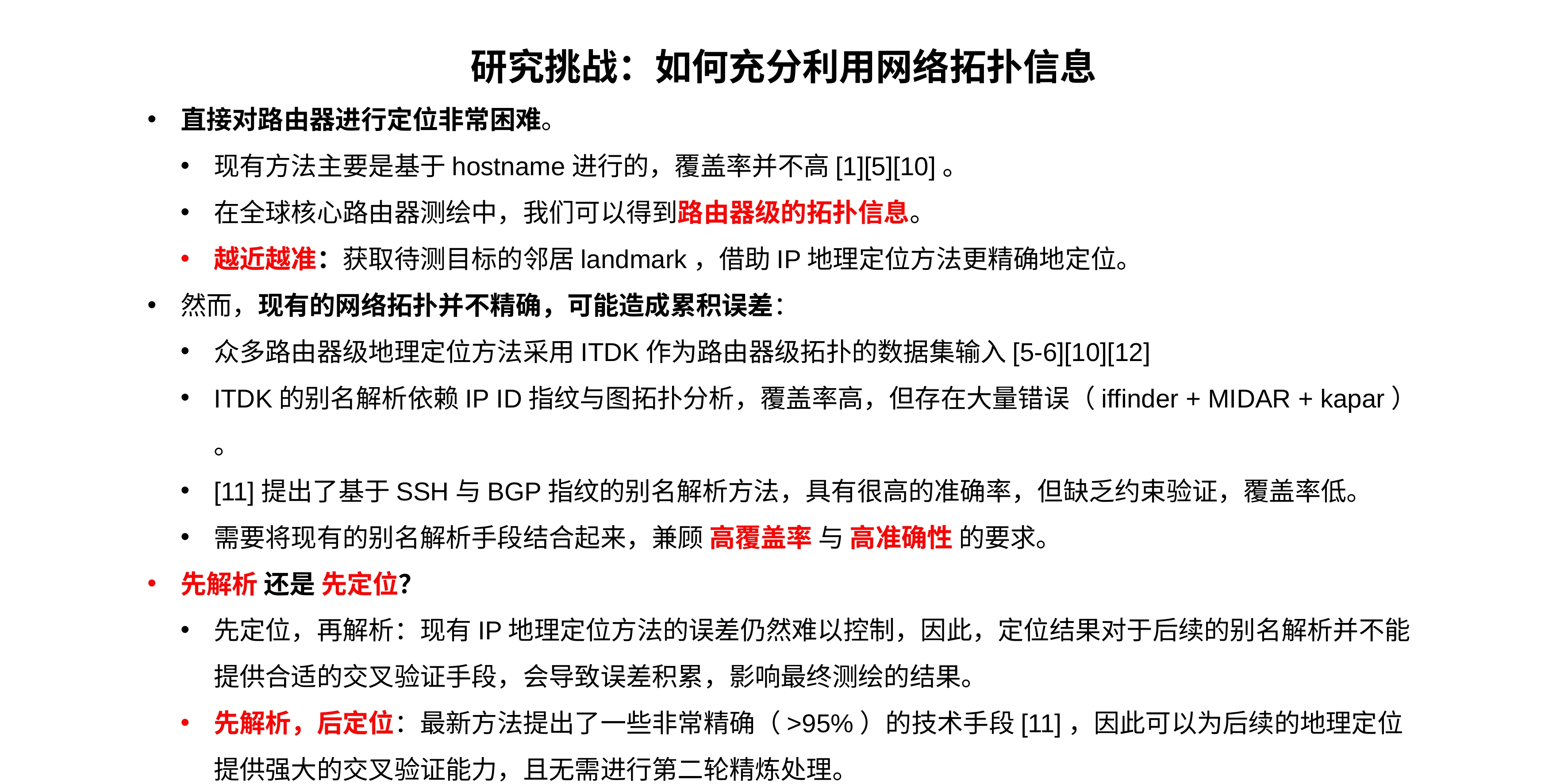

研究挑战：如何充分利用网络拓扑信息
直接对路由器进行定位非常困难。
现有方法主要是基于hostname进行的，覆盖率并不高[1][5][10]。
在全球核心路由器测绘中，我们可以得到路由器级的拓扑信息。
越近越准：获取待测目标的邻居landmark，借助IP地理定位方法更精确地定位。
然而，现有的网络拓扑并不精确，可能造成累积误差：
众多路由器级地理定位方法采用ITDK作为路由器级拓扑的数据集输入[5-6][10][12]
ITDK的别名解析依赖IP ID指纹与图拓扑分析，覆盖率高，但存在大量错误（iffinder + MIDAR + kapar） 。
[11]提出了基于SSH与BGP指纹的别名解析方法，具有很高的准确率，但缺乏约束验证，覆盖率低。
需要将现有的别名解析手段结合起来，兼顾 高覆盖率 与 高准确性 的要求。
先解析 还是 先定位？
先定位，再解析：现有IP地理定位方法的误差仍然难以控制，因此，定位结果对于后续的别名解析并不能提供合适的交叉验证手段，会导致误差积累，影响最终测绘的结果。
先解析，后定位：最新方法提出了一些非常精确（>95%）的技术手段[11]，因此可以为后续的地理定位提供强大的交叉验证能力，且无需进行第二轮精炼处理。